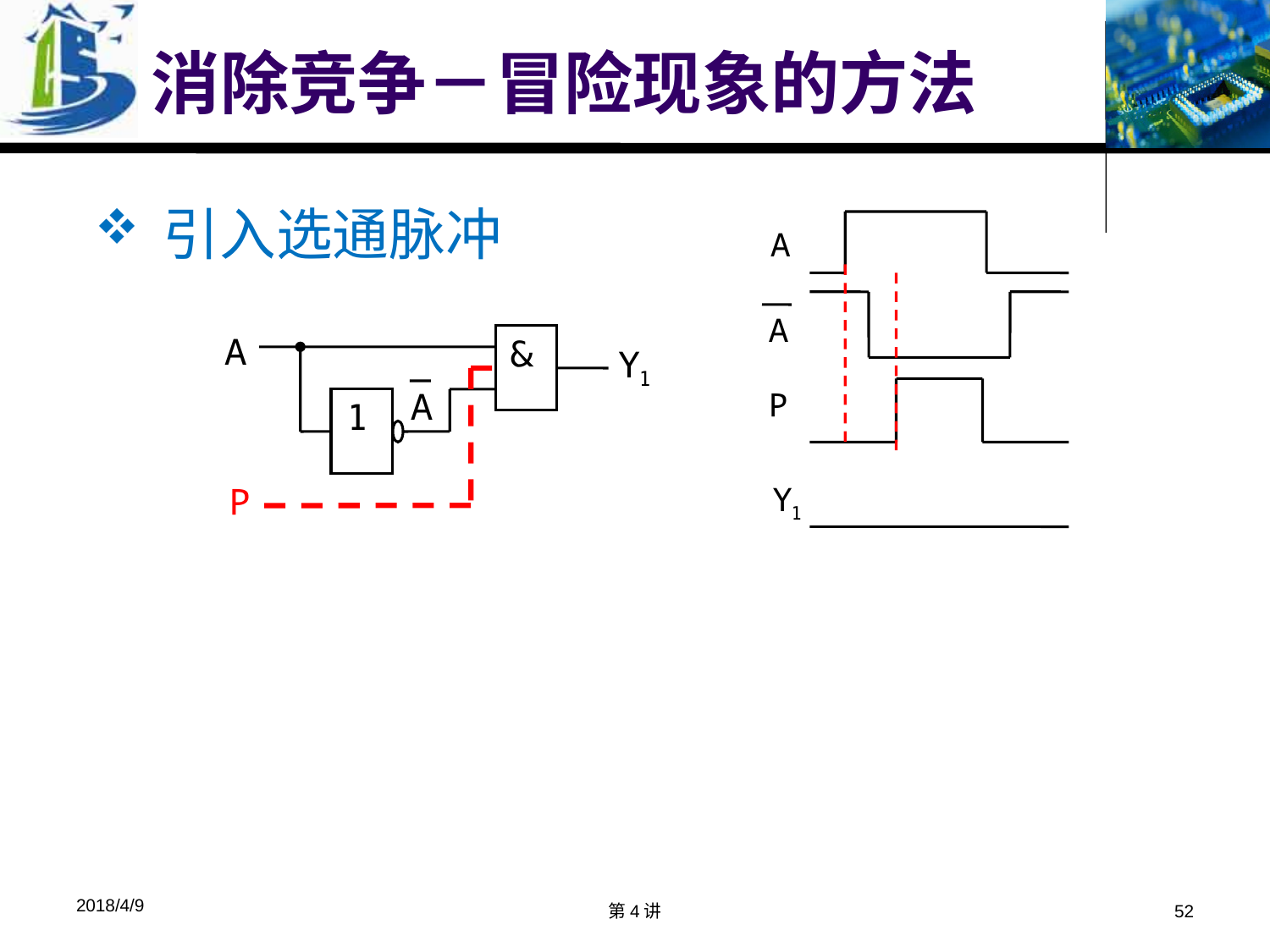

# 消除竞争－冒险现象的方法
 引入选通脉冲

A

A

P

Y1

A

&
Y1

A

1

P
2018/4/9
第4讲
52